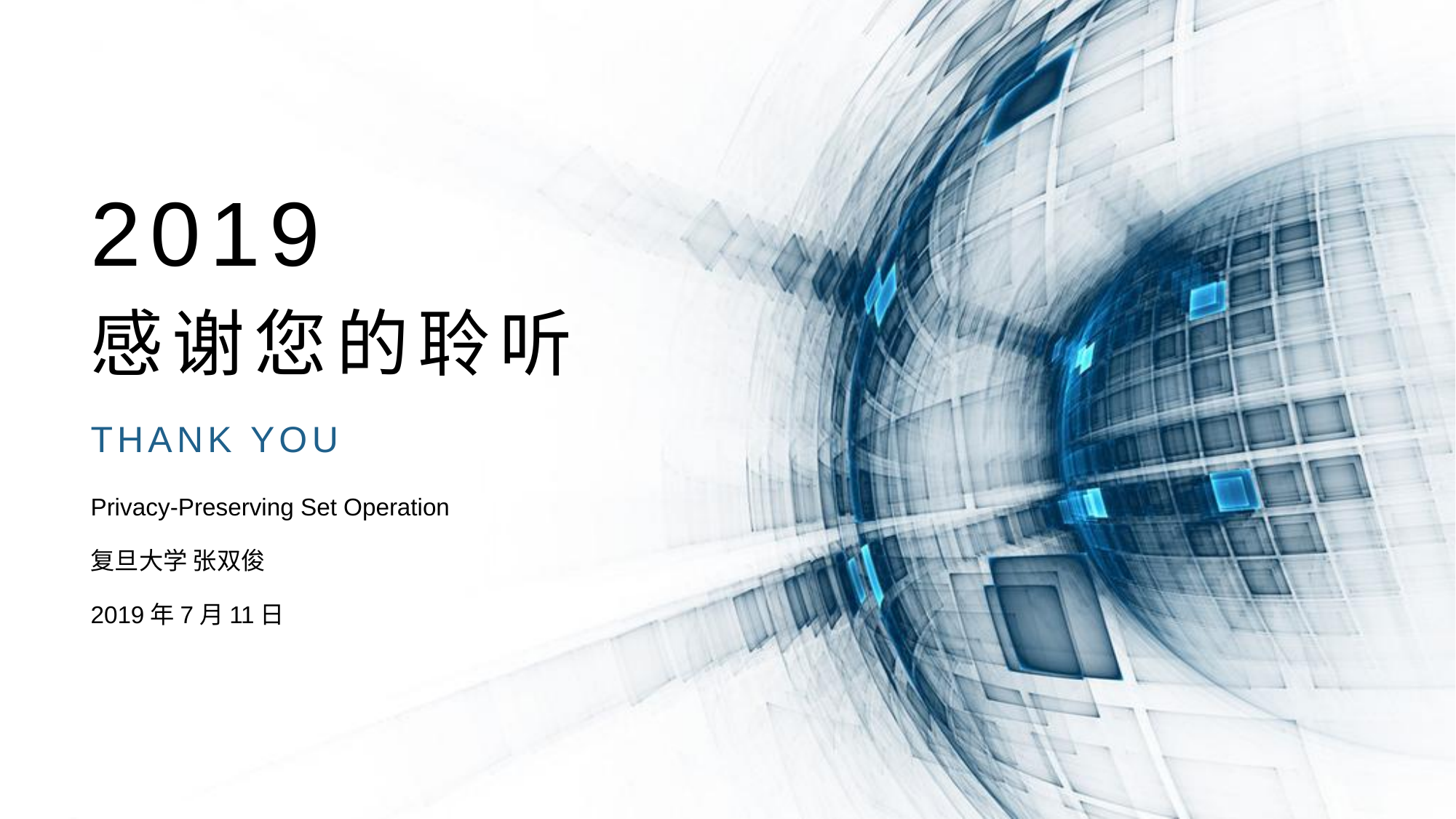

2019
感谢您的聆听
THANK YOU
Privacy-Preserving Set Operation
复旦大学 张双俊
2019年7月11日